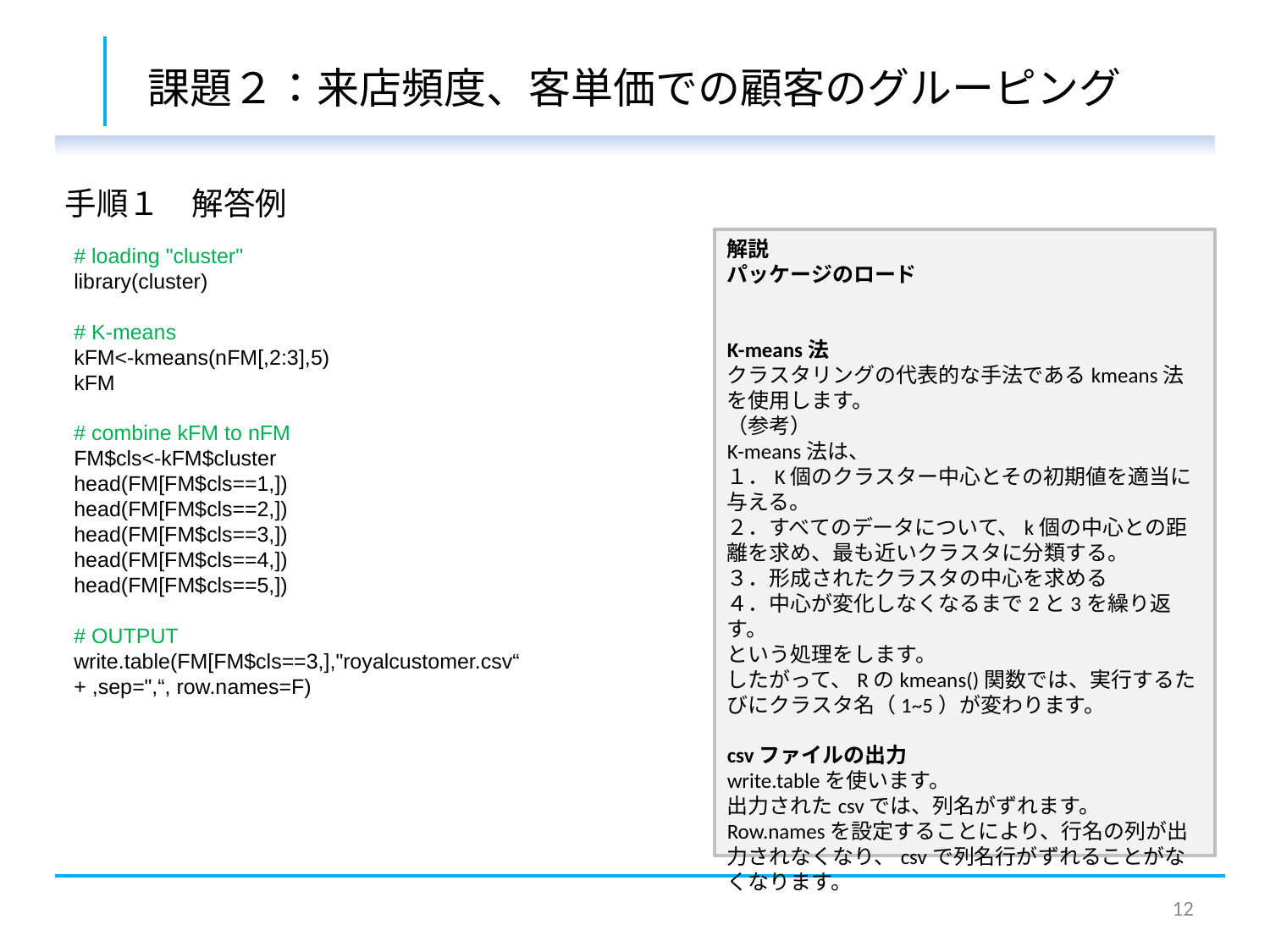

# 課題２：来店頻度、客単価での顧客のグルーピング
手順１　解答例
解説
パッケージのロード

K-means法
クラスタリングの代表的な手法であるkmeans法を使用します。
（参考）
K-means法は、
１．K個のクラスター中心とその初期値を適当に与える。
２．すべてのデータについて、k個の中心との距離を求め、最も近いクラスタに分類する。
３．形成されたクラスタの中心を求める
４．中心が変化しなくなるまで2と3を繰り返す。
という処理をします。
したがって、Rのkmeans()関数では、実行するたびにクラスタ名（1~5）が変わります。

csvファイルの出力
write.tableを使います。
出力されたcsvでは、列名がずれます。
Row.namesを設定することにより、行名の列が出力されなくなり、csvで列名行がずれることがなくなります。
# loading "cluster"
library(cluster)

# K-means
kFM<-kmeans(nFM[,2:3],5)
kFM

# combine kFM to nFM
FM$cls<-kFM$cluster
head(FM[FM$cls==1,])
head(FM[FM$cls==2,])
head(FM[FM$cls==3,])
head(FM[FM$cls==4,])
head(FM[FM$cls==5,])

# OUTPUT
write.table(FM[FM$cls==3,],"royalcustomer.csv“
+ ,sep=",“, row.names=F)
12